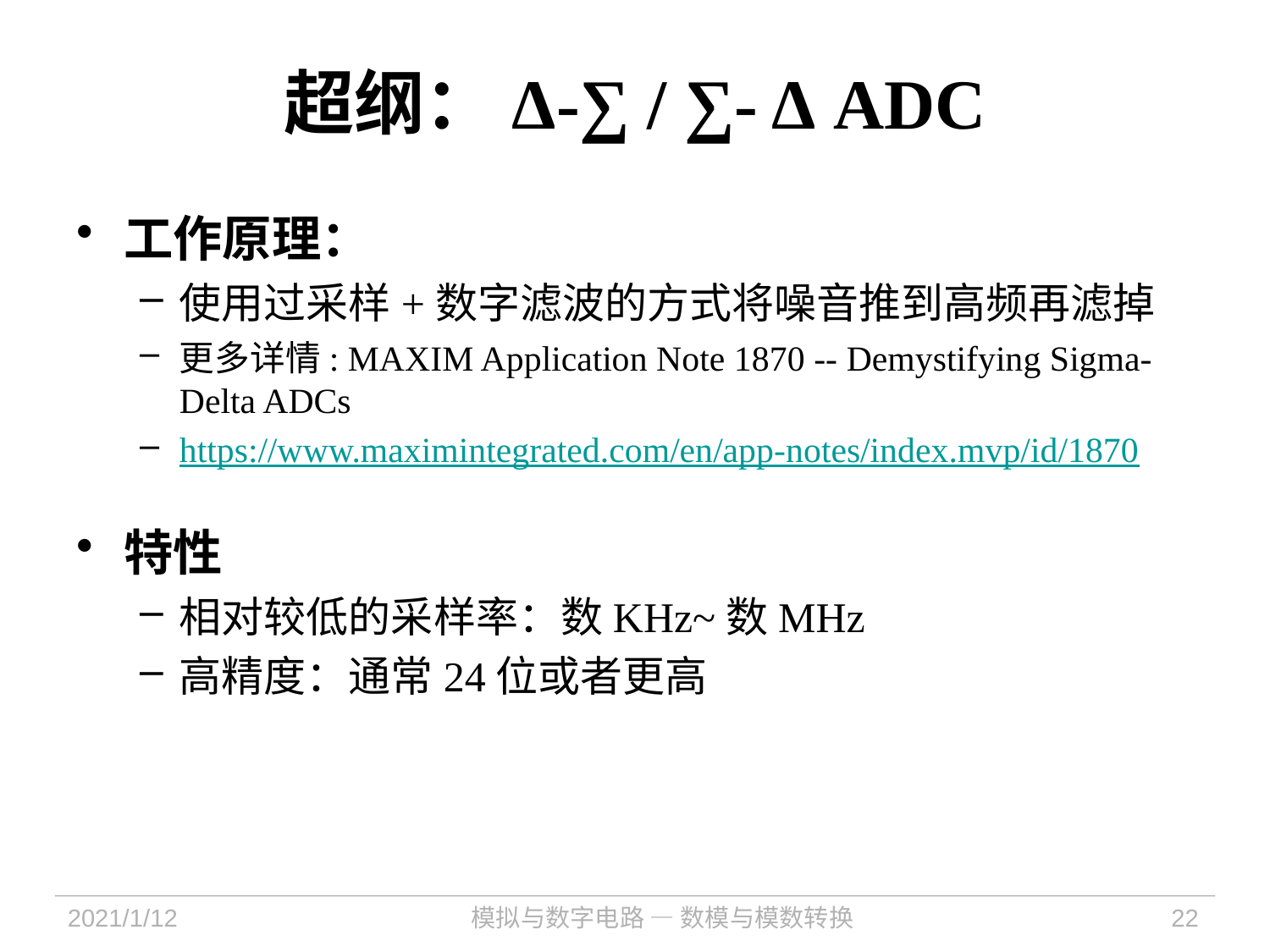

# 超纲：Δ-∑ / ∑- Δ ADC
工作原理：
使用过采样+数字滤波的方式将噪音推到高频再滤掉
更多详情: MAXIM Application Note 1870 -- Demystifying Sigma-Delta ADCs
https://www.maximintegrated.com/en/app-notes/index.mvp/id/1870

特性
相对较低的采样率：数KHz~数MHz
高精度：通常24位或者更高

2021/1/12
模拟与数字电路 — 数模与模数转换
22